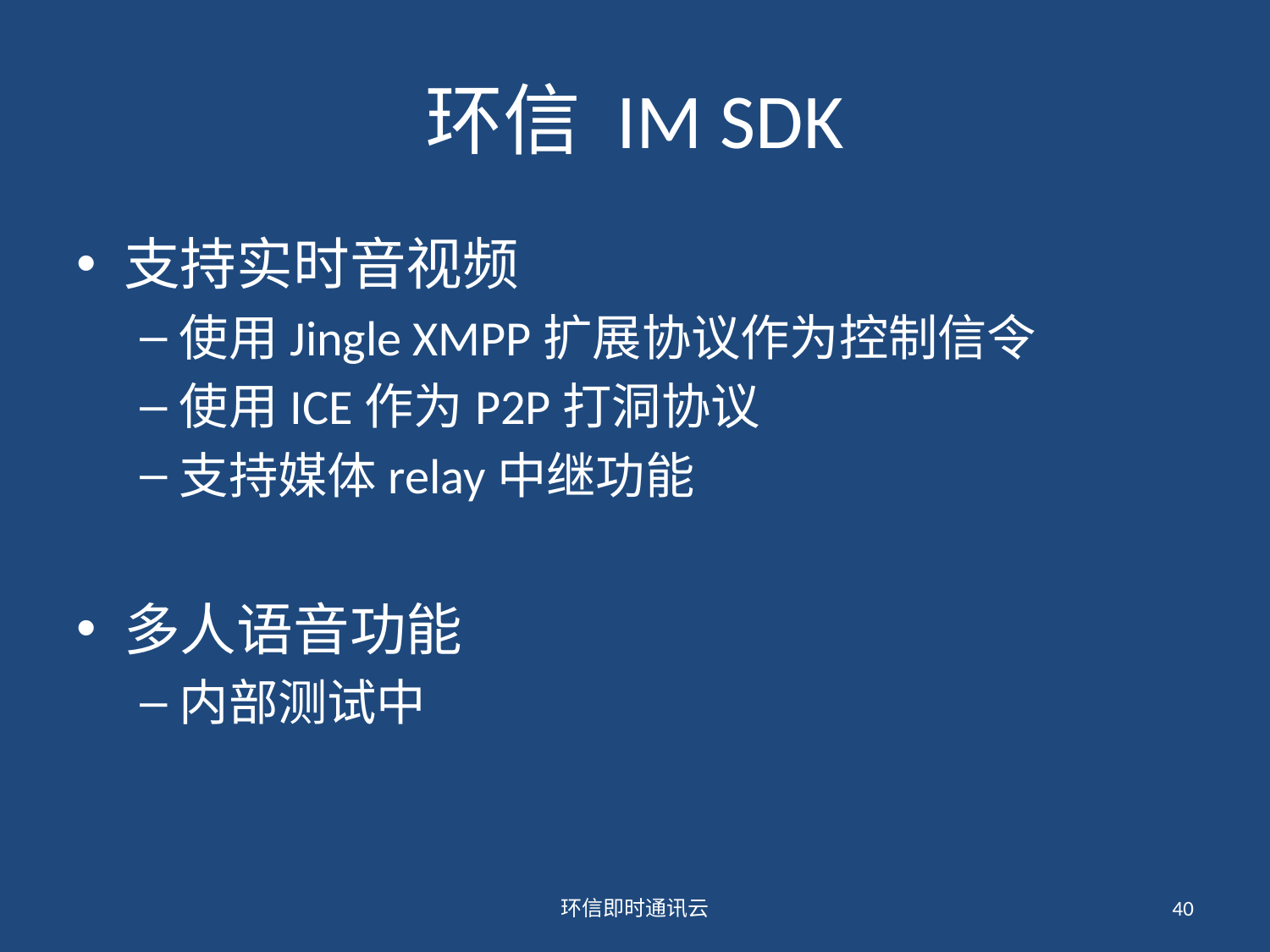

# 环信 IM SDK
支持实时音视频
使用Jingle XMPP扩展协议作为控制信令
使用ICE作为P2P打洞协议
支持媒体relay中继功能

多人语音功能
内部测试中
环信即时通讯云
40